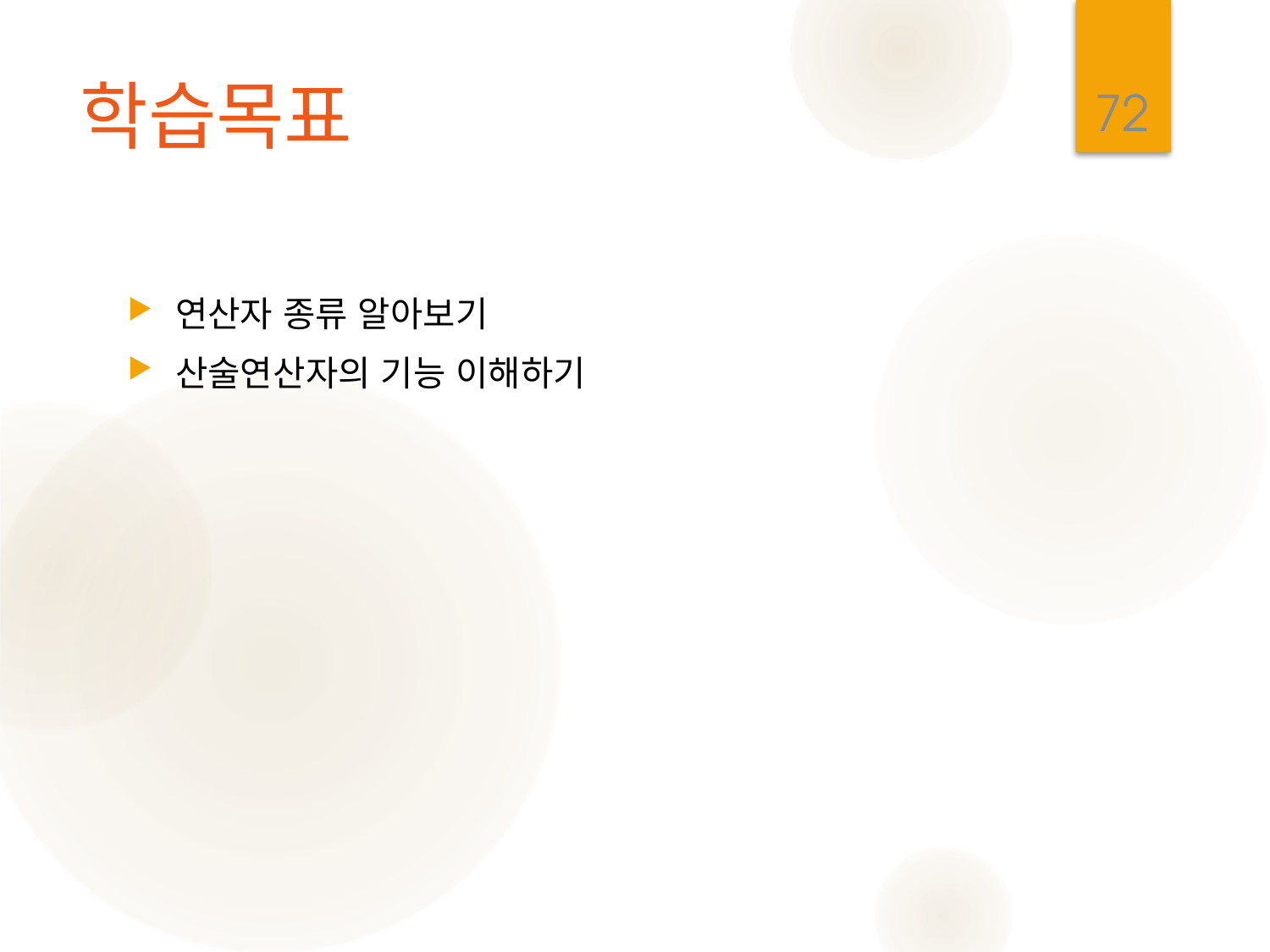

72
# 학습목표
연산자 종류 알아보기
산술연산자의 기능 이해하기